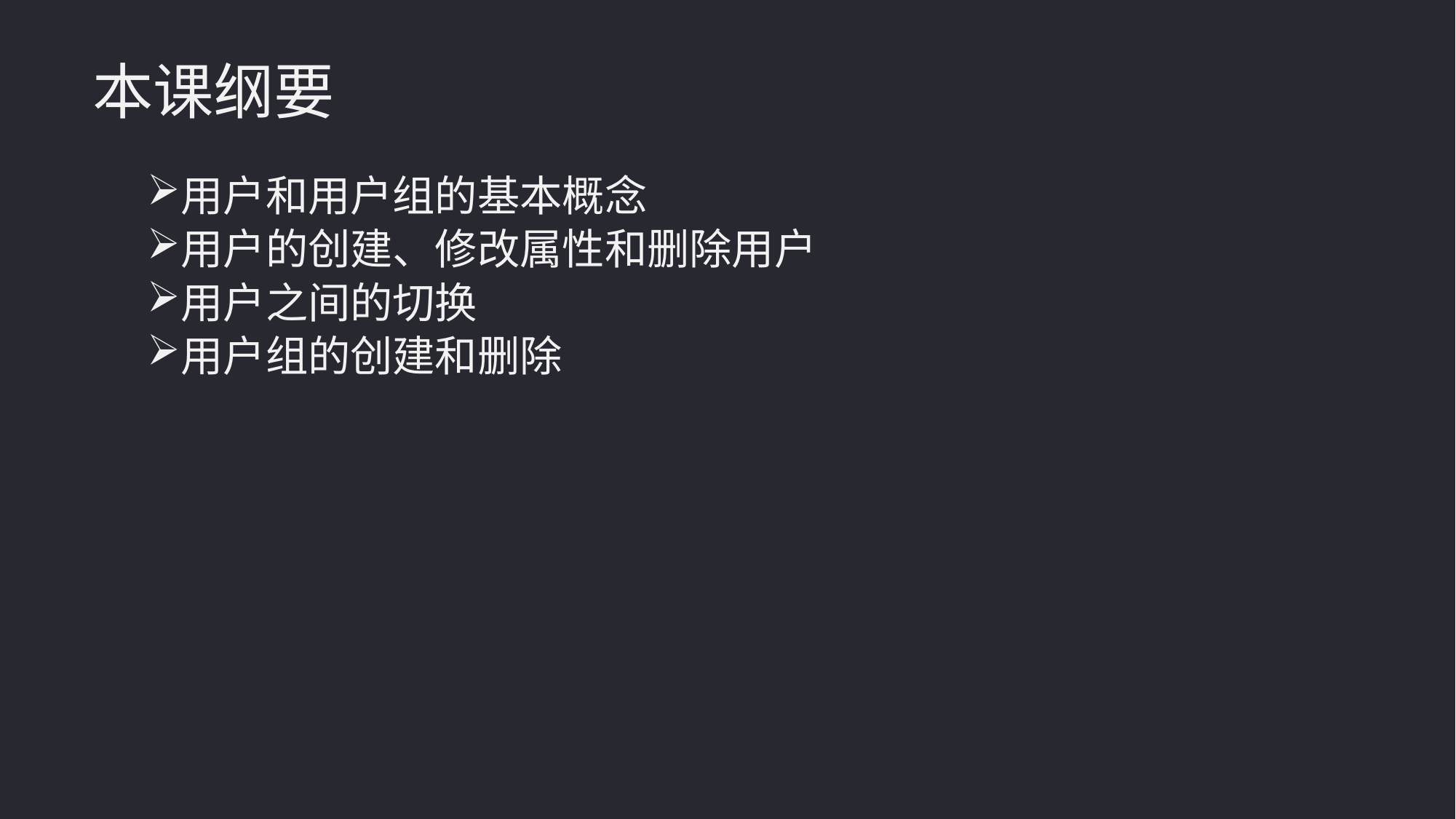

本课纲要
用户和用户组的基本概念
用户的创建、修改属性和删除用户
用户之间的切换
用户组的创建和删除